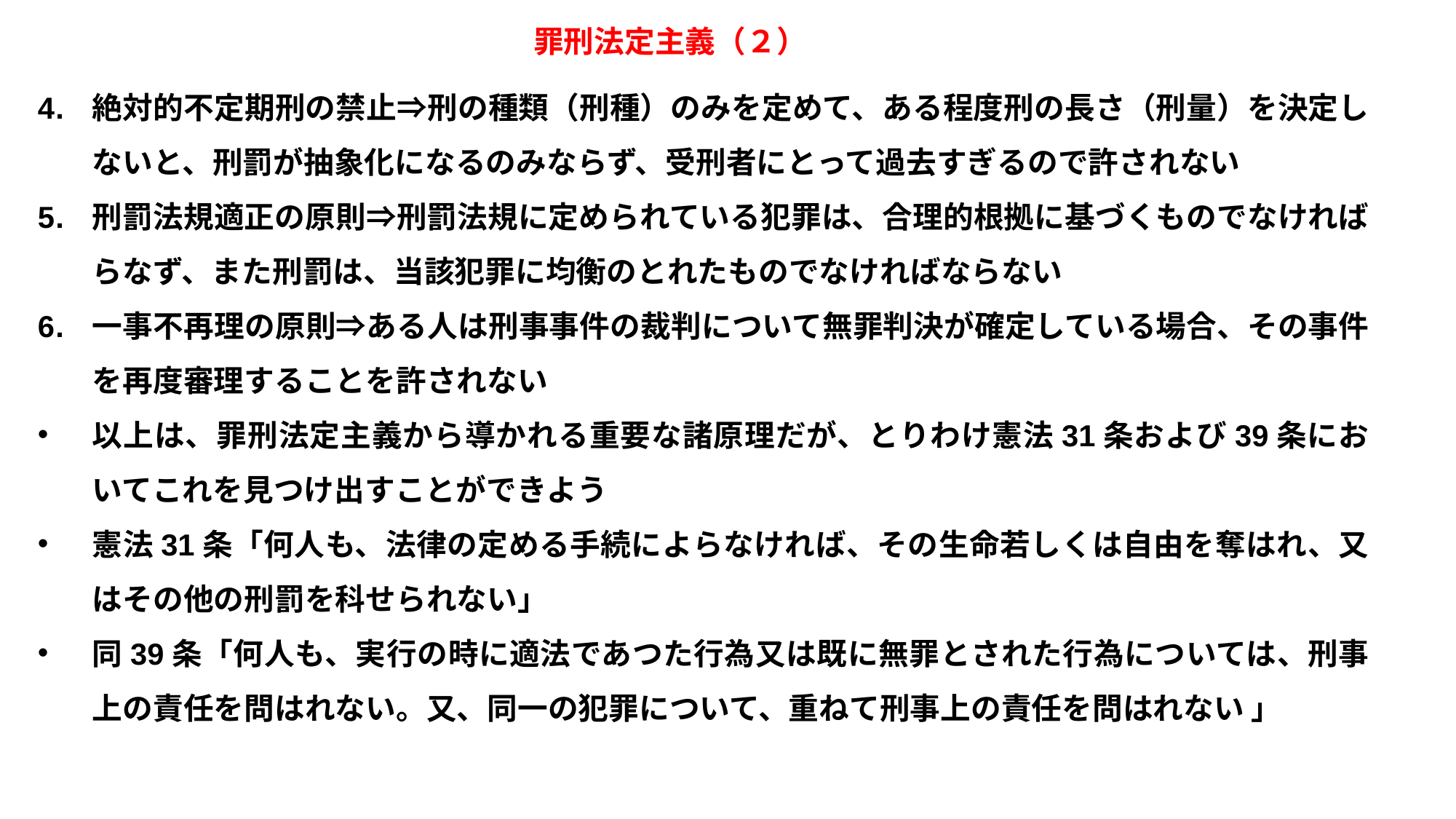

罪刑法定主義（２）
絶対的不定期刑の禁止⇒刑の種類（刑種）のみを定めて、ある程度刑の長さ（刑量）を決定しないと、刑罰が抽象化になるのみならず、受刑者にとって過去すぎるので許されない
刑罰法規適正の原則⇒刑罰法規に定められている犯罪は、合理的根拠に基づくものでなければらなず、また刑罰は、当該犯罪に均衡のとれたものでなければならない
一事不再理の原則⇒ある人は刑事事件の裁判について無罪判決が確定している場合、その事件を再度審理することを許されない
以上は、罪刑法定主義から導かれる重要な諸原理だが、とりわけ憲法31条および39条においてこれを見つけ出すことができよう
憲法31条「何人も、法律の定める手続によらなければ、その生命若しくは自由を奪はれ、又はその他の刑罰を科せられない」
同39条「何人も、実行の時に適法であつた行為又は既に無罪とされた行為については、刑事上の責任を問はれない。又、同一の犯罪について、重ねて刑事上の責任を問はれない 」